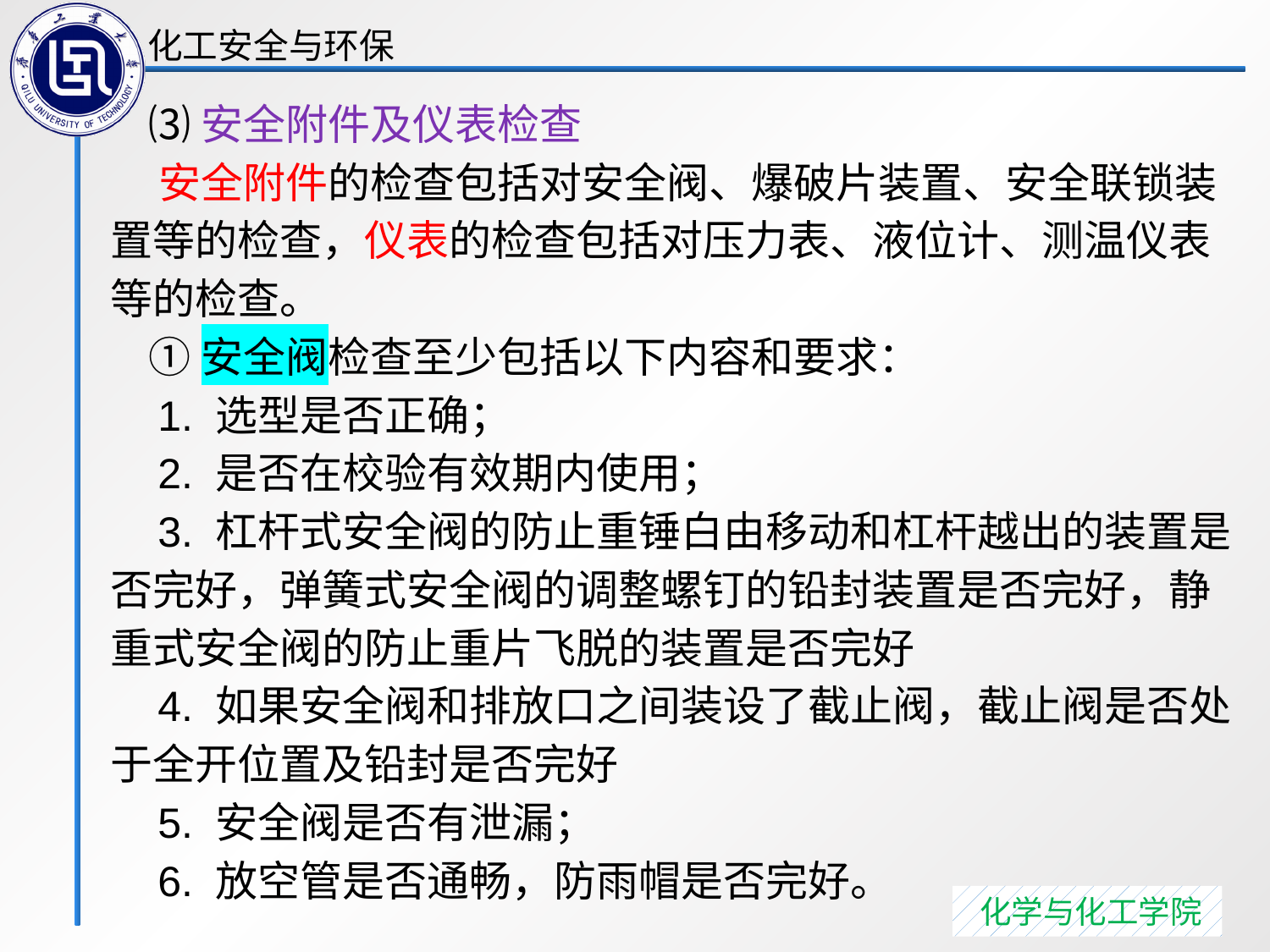

⑶安全附件及仪表检查
    安全附件的检查包括对安全阀、爆破片装置、安全联锁装置等的检查，仪表的检查包括对压力表、液位计、测温仪表等的检查。
    ①安全阀检查至少包括以下内容和要求：
    1. 选型是否正确；
    2. 是否在校验有效期内使用；
    3. 杠杆式安全阀的防止重锤白由移动和杠杆越出的装置是否完好，弹簧式安全阀的调整螺钉的铅封装置是否完好，静重式安全阀的防止重片飞脱的装置是否完好
    4. 如果安全阀和排放口之间装设了截止阀，截止阀是否处于全开位置及铅封是否完好
    5. 安全阀是否有泄漏；
    6. 放空管是否通畅，防雨帽是否完好。